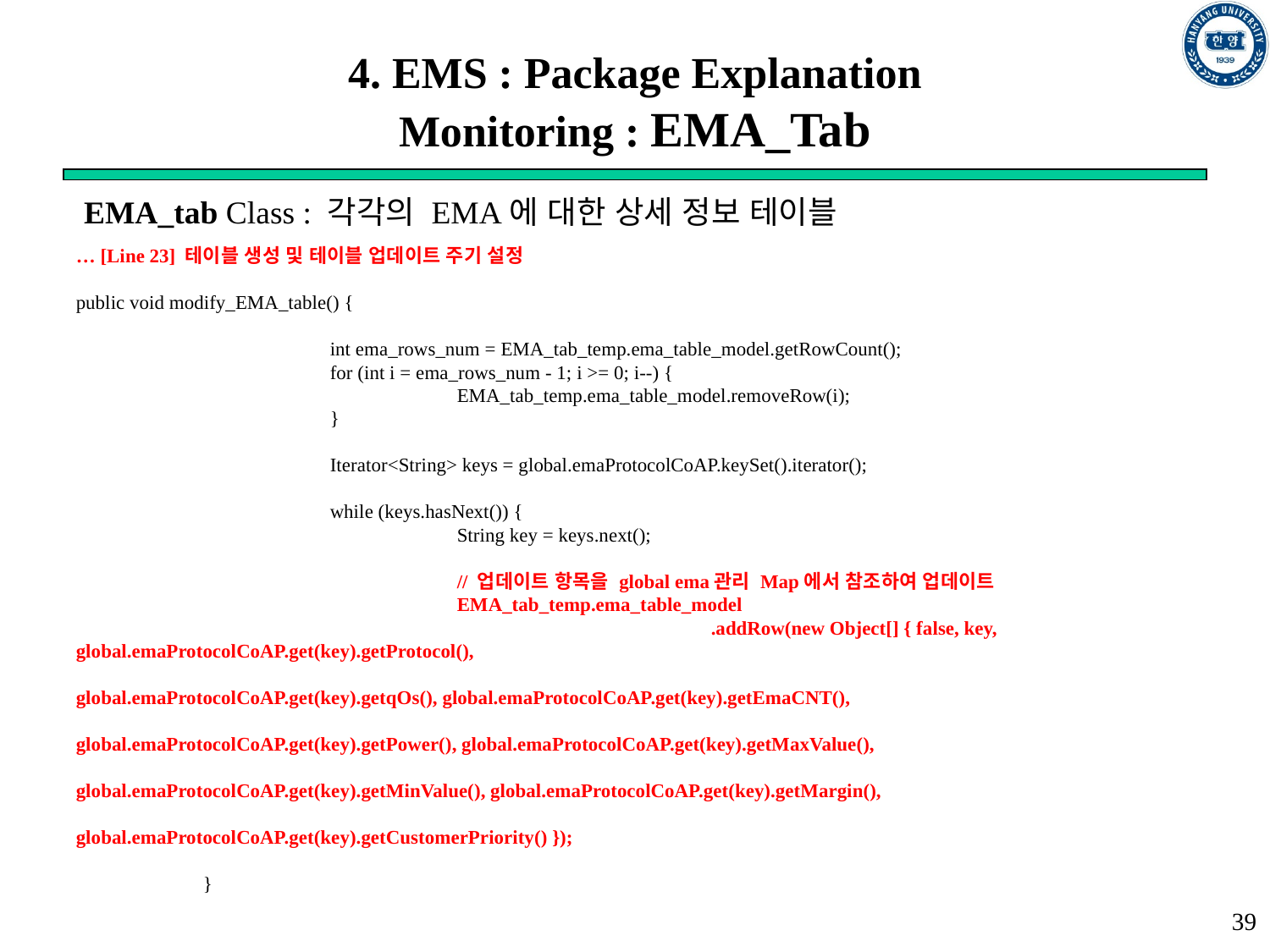

# 4. EMS : Package Explanation Monitoring : EMA_Tab
EMA_tab Class : 각각의 EMA에 대한 상세 정보 테이블
… [Line 23] 테이블 생성 및 테이블 업데이트 주기 설정

public void modify_EMA_table() {

		int ema_rows_num = EMA_tab_temp.ema_table_model.getRowCount();
		for (int i = ema_rows_num - 1; i >= 0; i--) {
			EMA_tab_temp.ema_table_model.removeRow(i);
		}

		Iterator<String> keys = global.emaProtocolCoAP.keySet().iterator();

		while (keys.hasNext()) {
			String key = keys.next();

			// 업데이트 항목을 global ema관리 Map에서 참조하여 업데이트
			EMA_tab_temp.ema_table_model
					.addRow(new Object[] { false, key, global.emaProtocolCoAP.get(key).getProtocol(),
							global.emaProtocolCoAP.get(key).getqOs(), global.emaProtocolCoAP.get(key).getEmaCNT(),
							global.emaProtocolCoAP.get(key).getPower(), global.emaProtocolCoAP.get(key).getMaxValue(),
							global.emaProtocolCoAP.get(key).getMinValue(), global.emaProtocolCoAP.get(key).getMargin(),
							global.emaProtocolCoAP.get(key).getCustomerPriority() });

	}
39